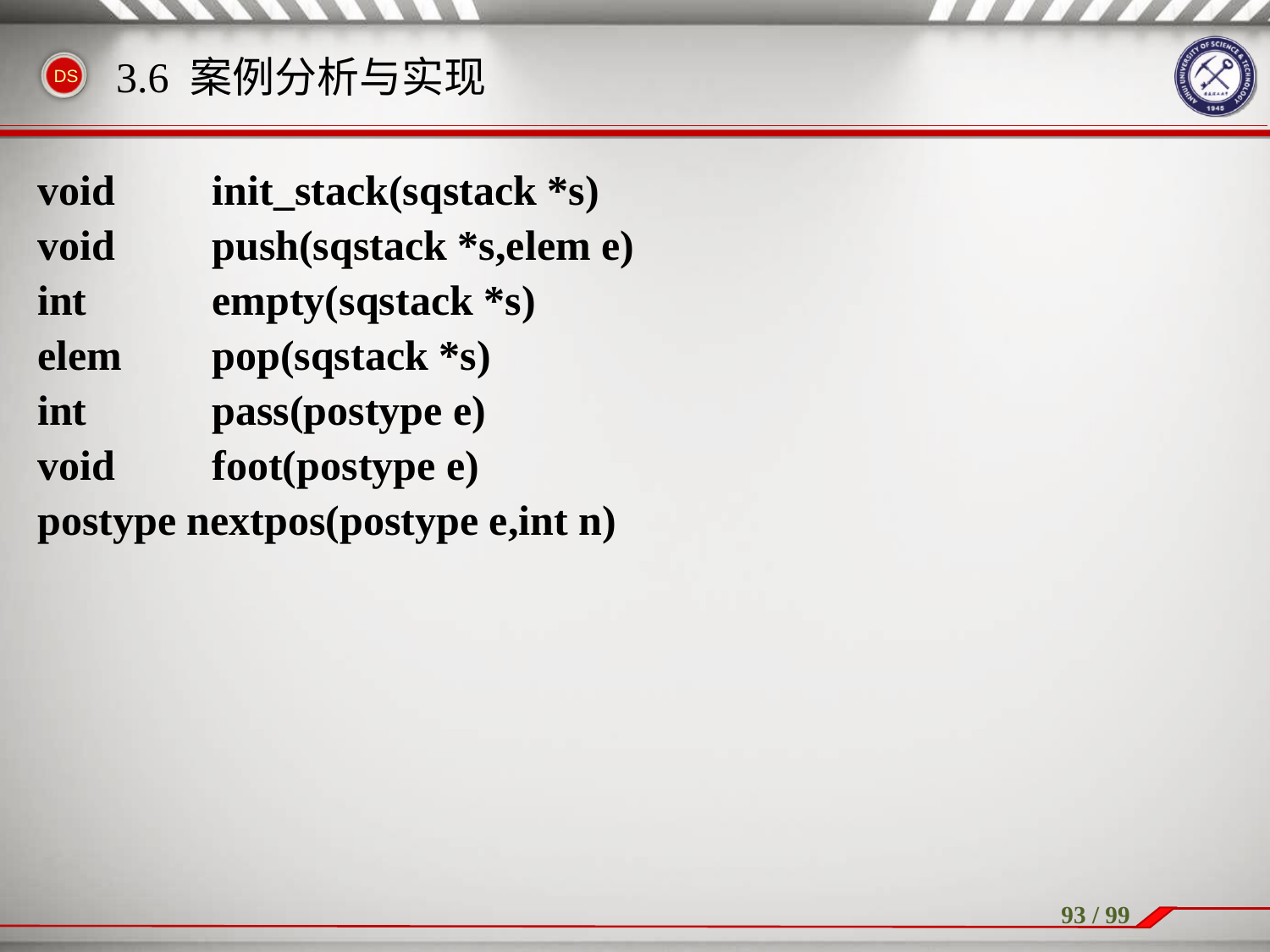

# 3.6 案例分析与实现
void	init_stack(sqstack *s)
void	push(sqstack *s,elem e)
int	empty(sqstack *s)
elem	pop(sqstack *s)
int	pass(postype e)
void	foot(postype e)
postype nextpos(postype e,int n)